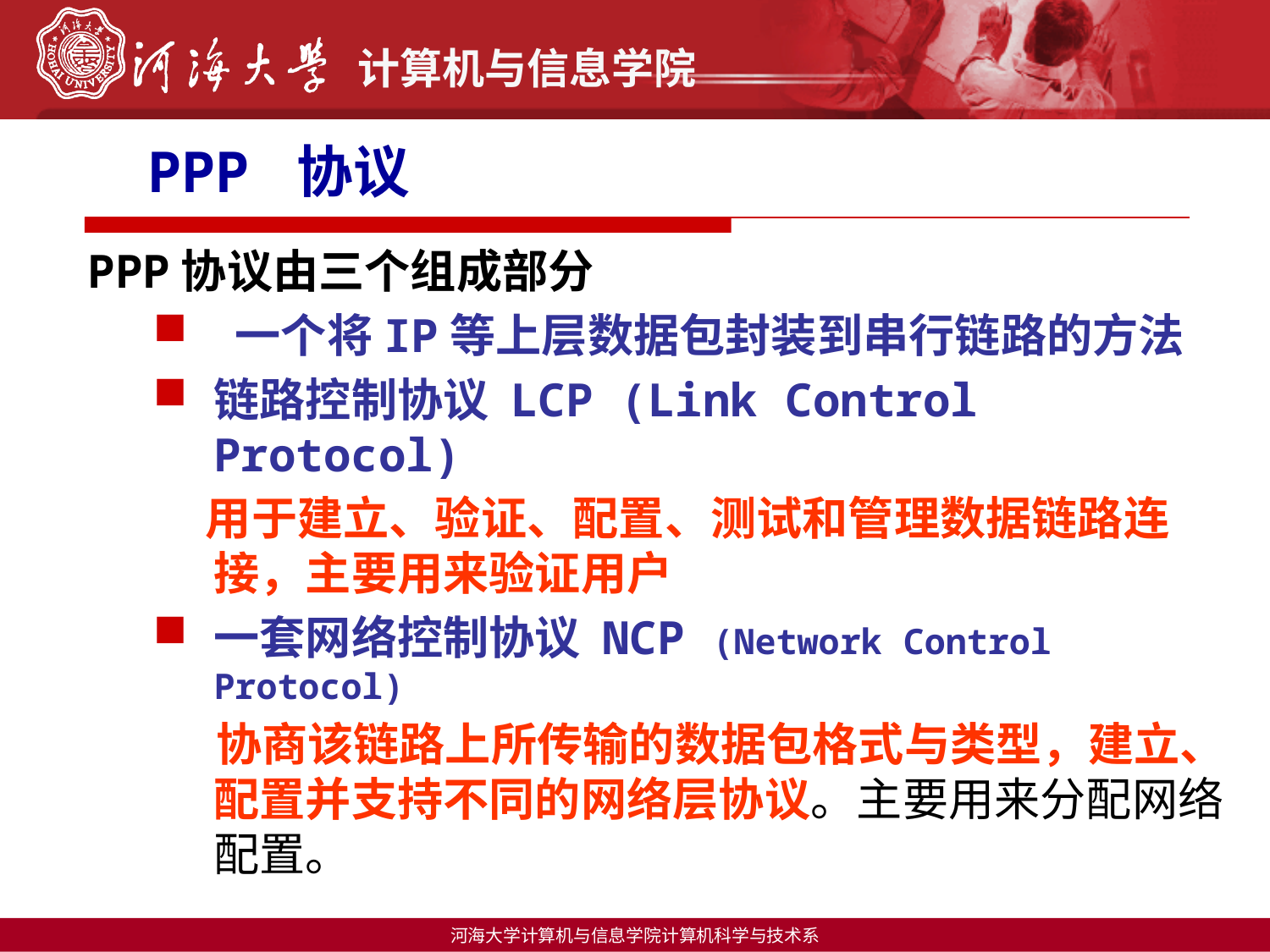

# PPP 协议
PPP协议由三个组成部分
 一个将IP等上层数据包封装到串行链路的方法
链路控制协议 LCP (Link Control Protocol)
    用于建立、验证、配置、测试和管理数据链路连接，主要用来验证用户
一套网络控制协议 NCP (Network Control Protocol)
     协商该链路上所传输的数据包格式与类型，建立、配置并支持不同的网络层协议。主要用来分配网络配置。